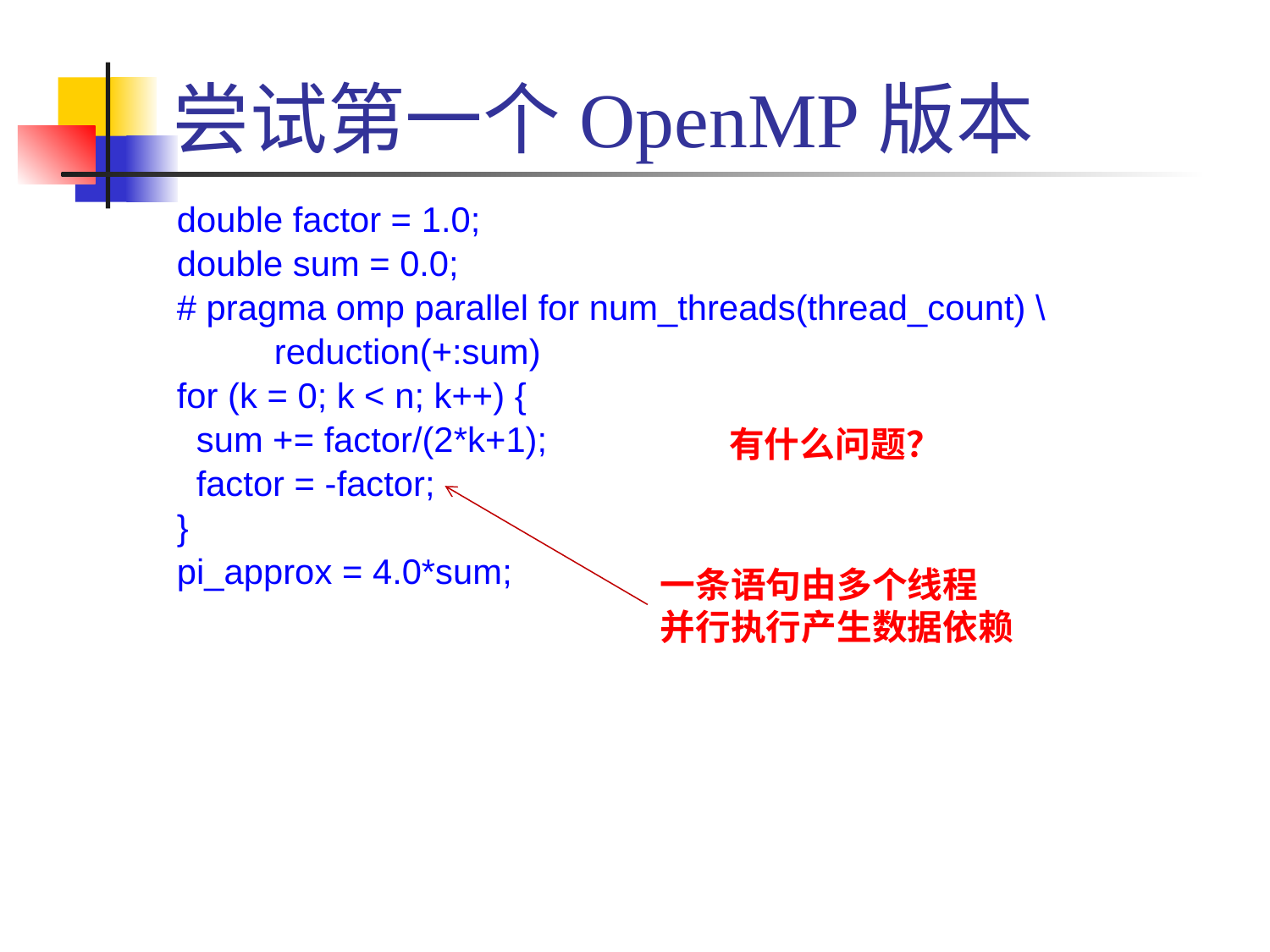

# 尝试第一个OpenMP版本
double factor = 1.0;
double sum = 0.0;
# pragma omp parallel for num_threads(thread_count) \
          reduction(+:sum)
for (k = 0; k < n; k++) {
  sum += factor/(2*k+1);
  factor = -factor;
}
pi_approx = 4.0*sum;
有什么问题？
一条语句由多个线程
并行执行产生数据依赖